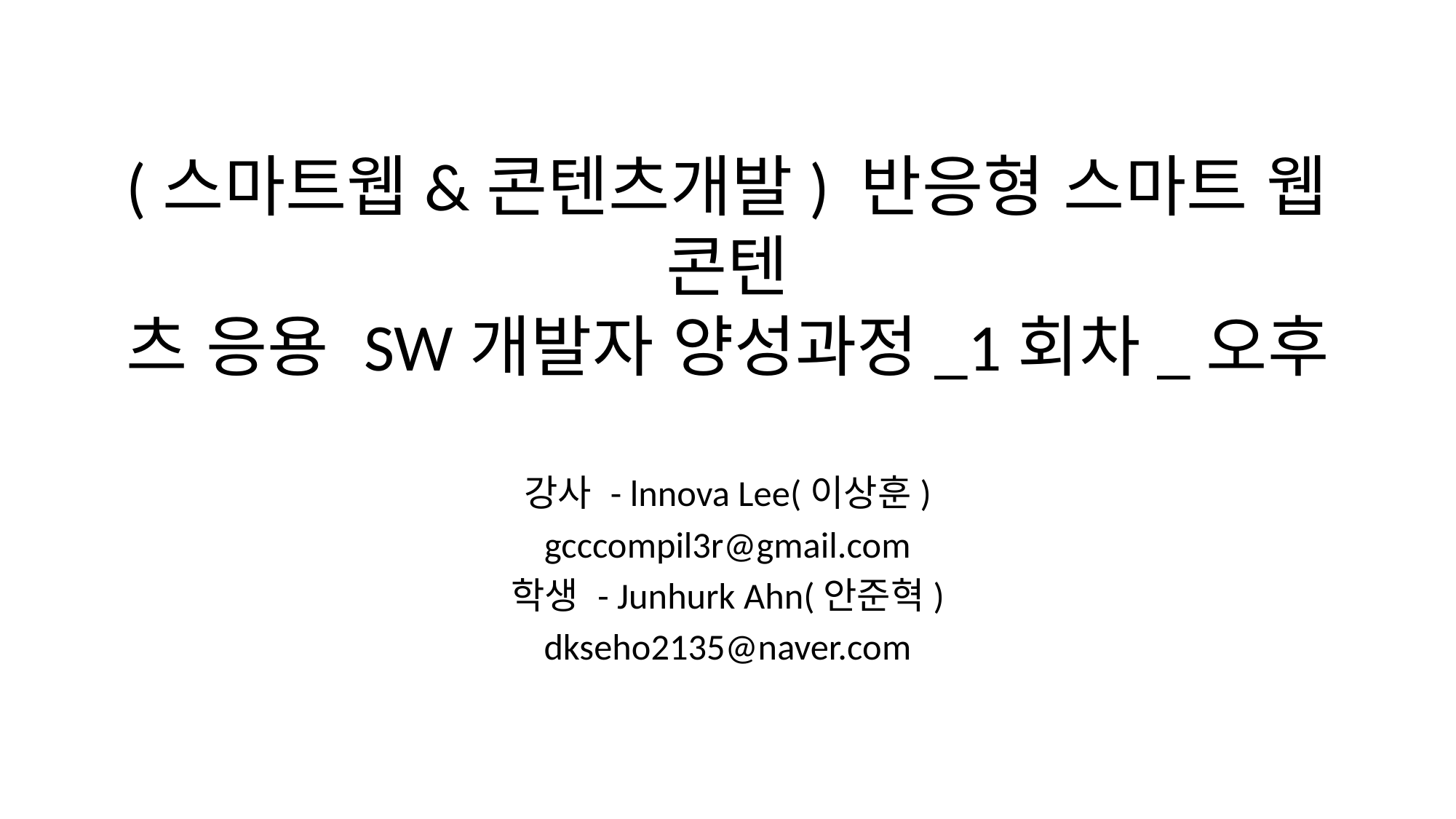

# (스마트웹&콘텐츠개발) 반응형 스마트 웹 콘텐
츠 응용 SW개발자 양성과정_1회차_오후
강사 - lnnova Lee(이상훈)
gcccompil3r@gmail.com
학생 - Junhurk Ahn(안준혁)
dkseho2135@naver.com